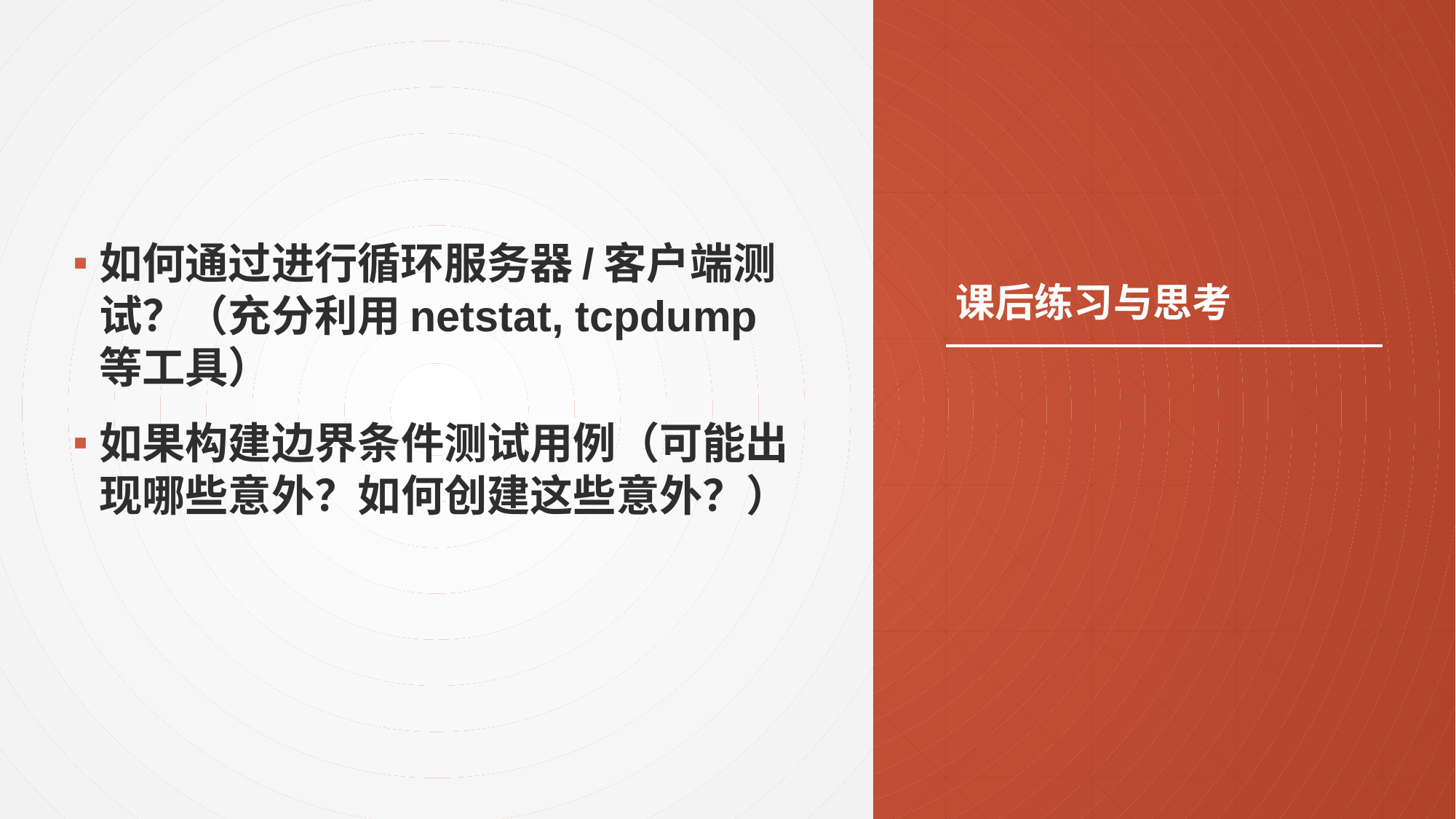

# 课后练习与思考
如何通过进行循环服务器/客户端测试？（充分利用netstat, tcpdump等工具）
如果构建边界条件测试用例（可能出现哪些意外？如何创建这些意外？）